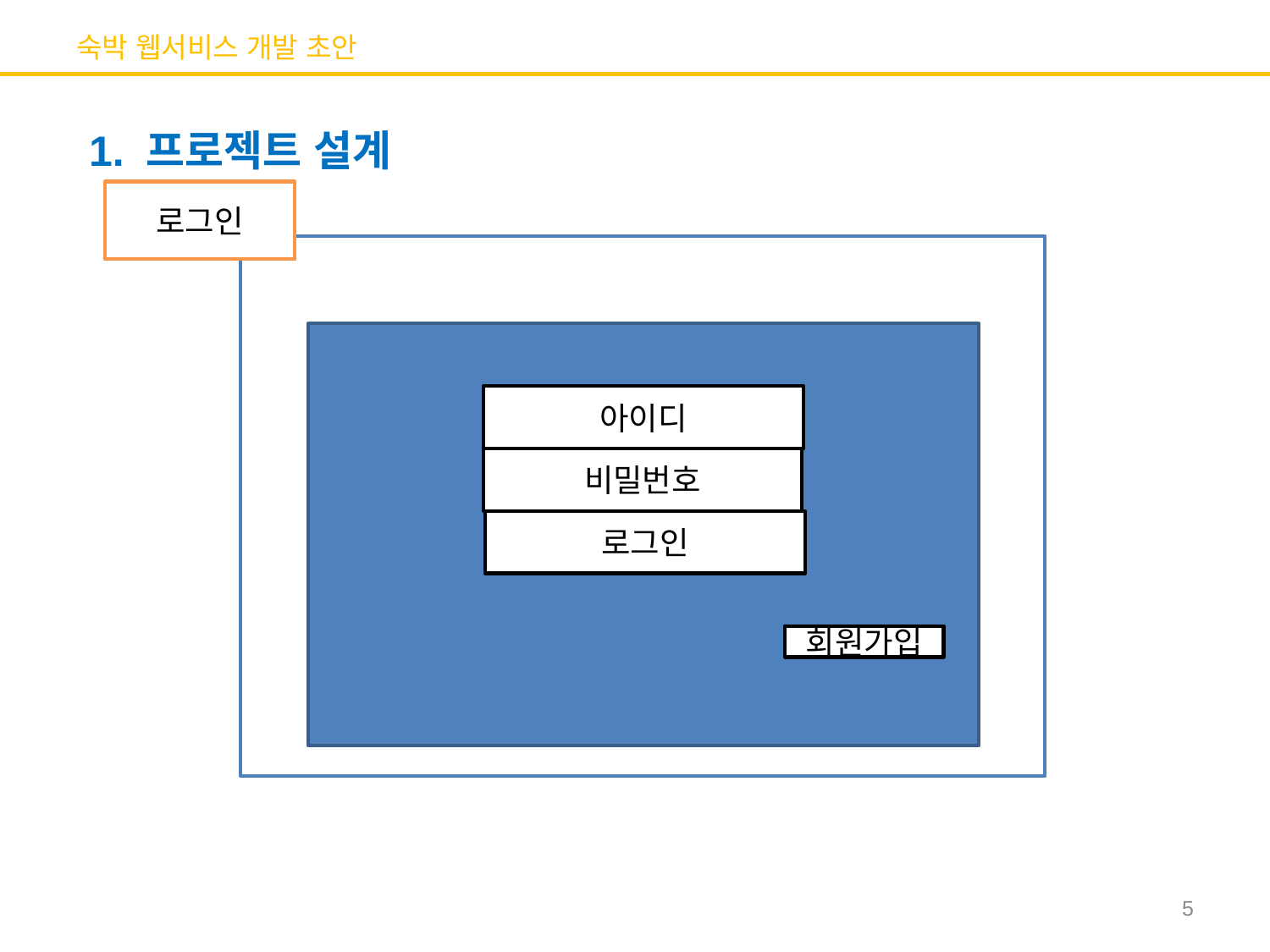

# 숙박 웹서비스 개발 초안
1. 프로젝트 설계
로그인

로그인
(팝업)
아이디
비밀번호
로그인
회원가입
5